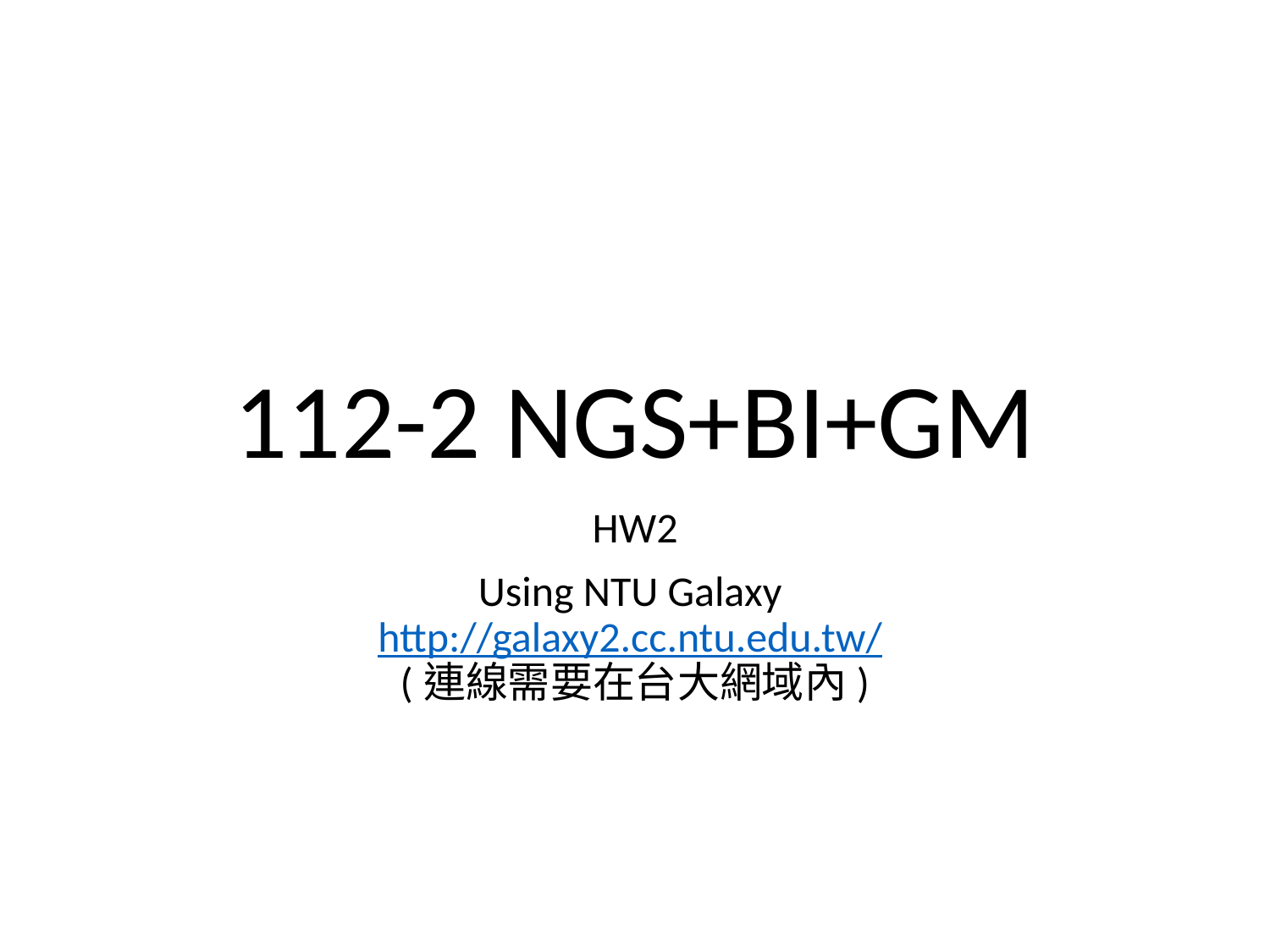

# 112-2 NGS+BI+GM
HW2
Using NTU Galaxy
http://galaxy2.cc.ntu.edu.tw/ 
(連線需要在台大網域內)